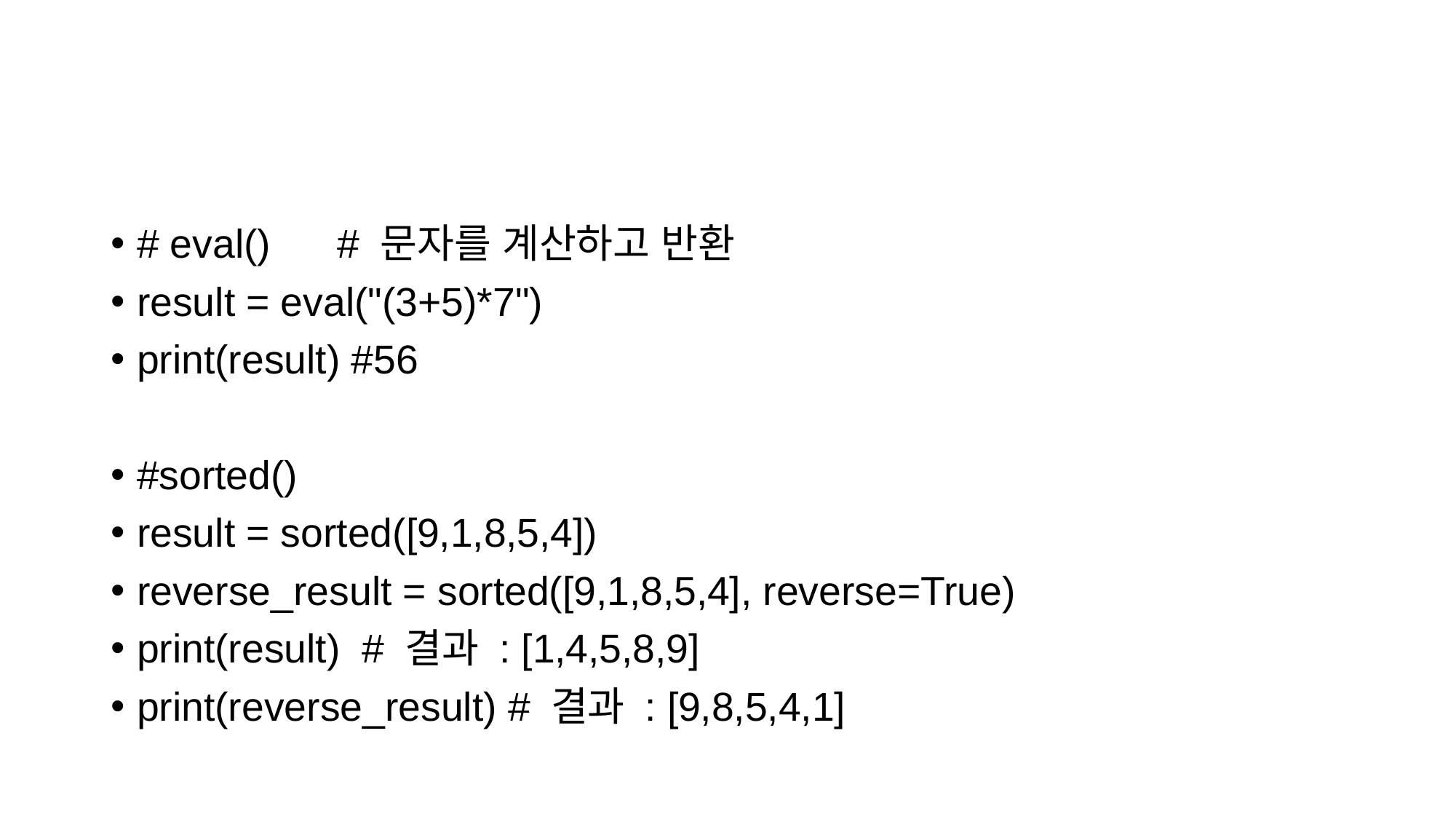

#
# eval()      # 문자를 계산하고 반환
result = eval("(3+5)*7")
print(result) #56

#sorted()
result = sorted([9,1,8,5,4])
reverse_result = sorted([9,1,8,5,4], reverse=True)
print(result)  # 결과 : [1,4,5,8,9]
print(reverse_result) # 결과 : [9,8,5,4,1]